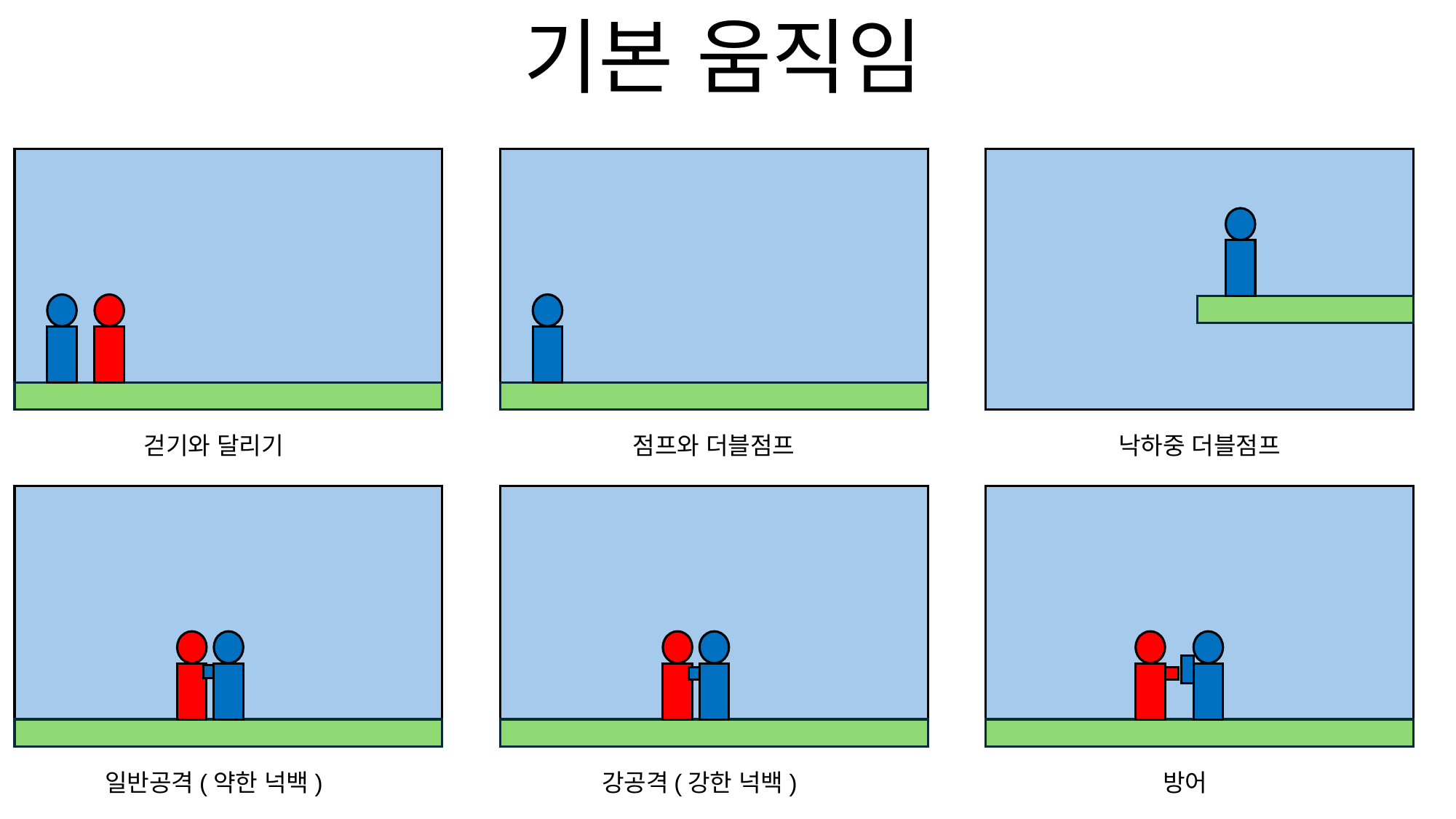

기본 움직임

걷기와 달리기
점프와 더블점프
낙하중 더블점프

일반공격(약한 넉백)
방어
강공격(강한 넉백)